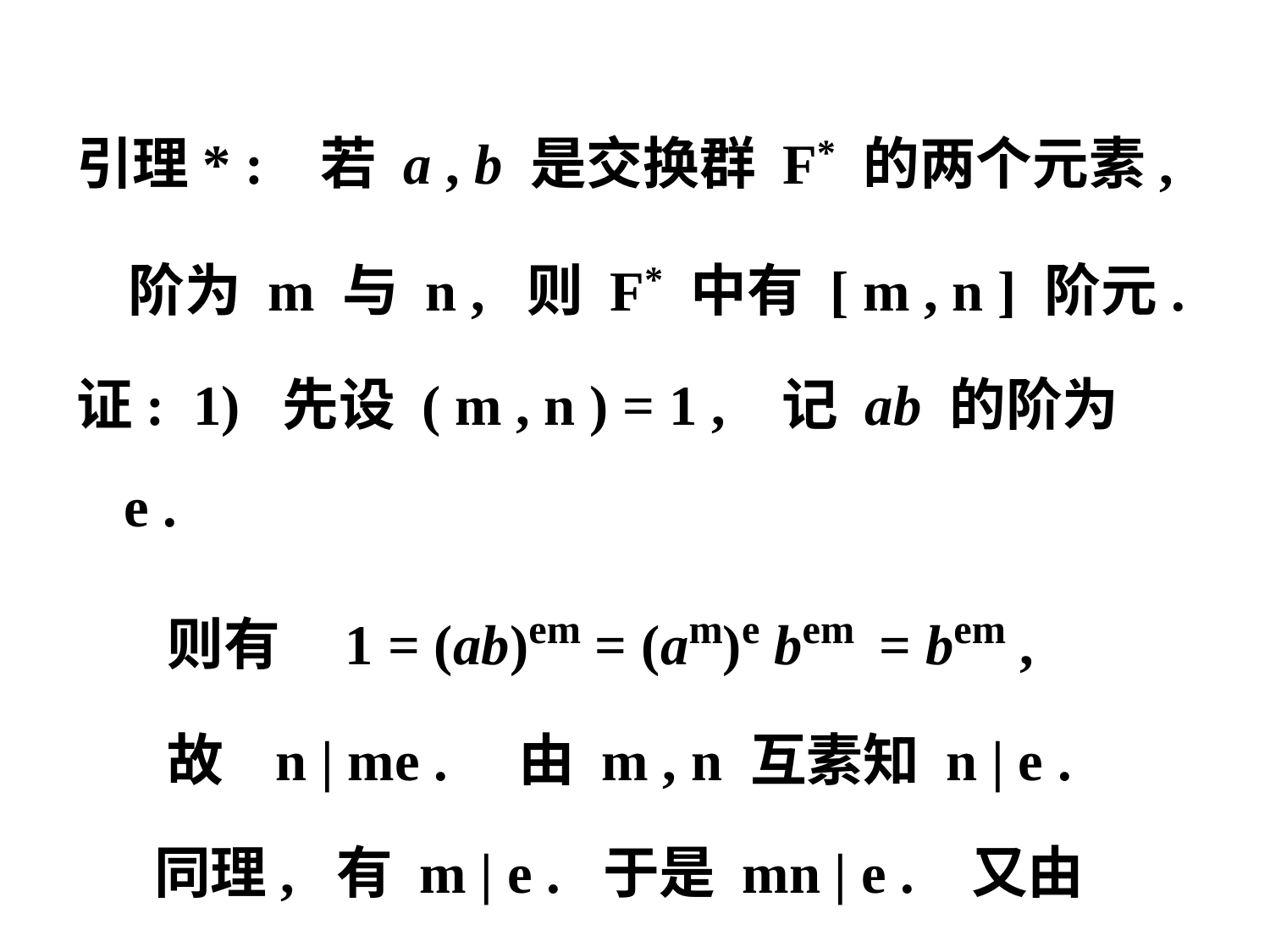

引理* :   若 a , b 是交换群 F* 的两个元素,
   阶为 m 与 n ,  则 F* 中有 [ m , n ] 阶元.
证:  1)  先设 ( m , n ) = 1 ,   记 ab 的阶为 e .
      则有    1 = (ab)em = (am)e bem  = bem ,
      故   n | me .    由 m , n 互素知 n | e .
     同理,  有 m | e .  于是 mn | e .   又由
     (ab)mn  = 1  知 e | mn ,  故 ab 的阶为 mn .